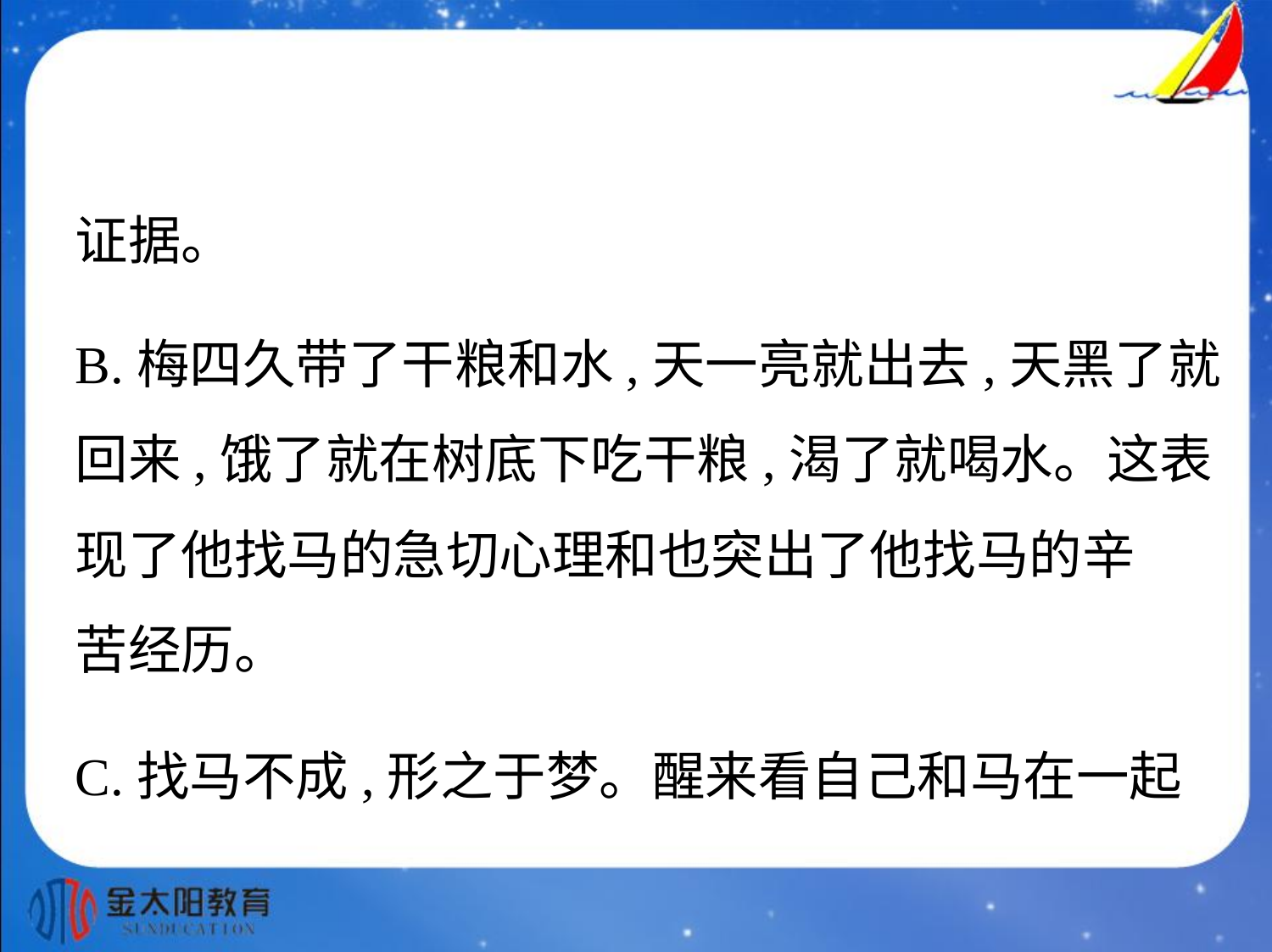

证据。
B.梅四久带了干粮和水,天一亮就出去,天黑了就
回来,饿了就在树底下吃干粮,渴了就喝水。这表
现了他找马的急切心理和也突出了他找马的辛
苦经历。
C.找马不成,形之于梦。醒来看自己和马在一起